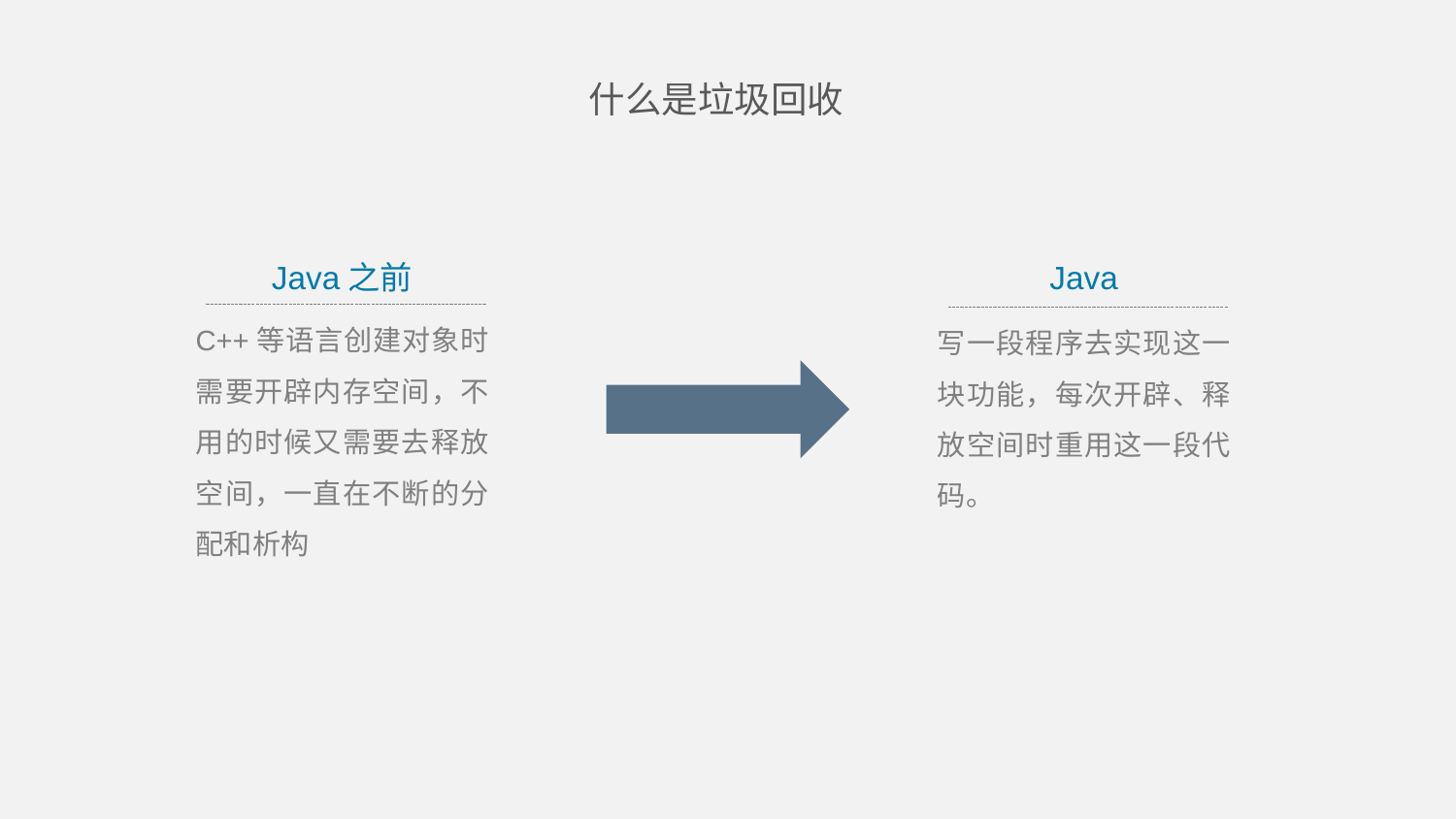

什么是垃圾回收
Java之前
Java
C++等语言创建对象时需要开辟内存空间，不用的时候又需要去释放空间，一直在不断的分配和析构
写一段程序去实现这一块功能，每次开辟、释放空间时重用这一段代码。